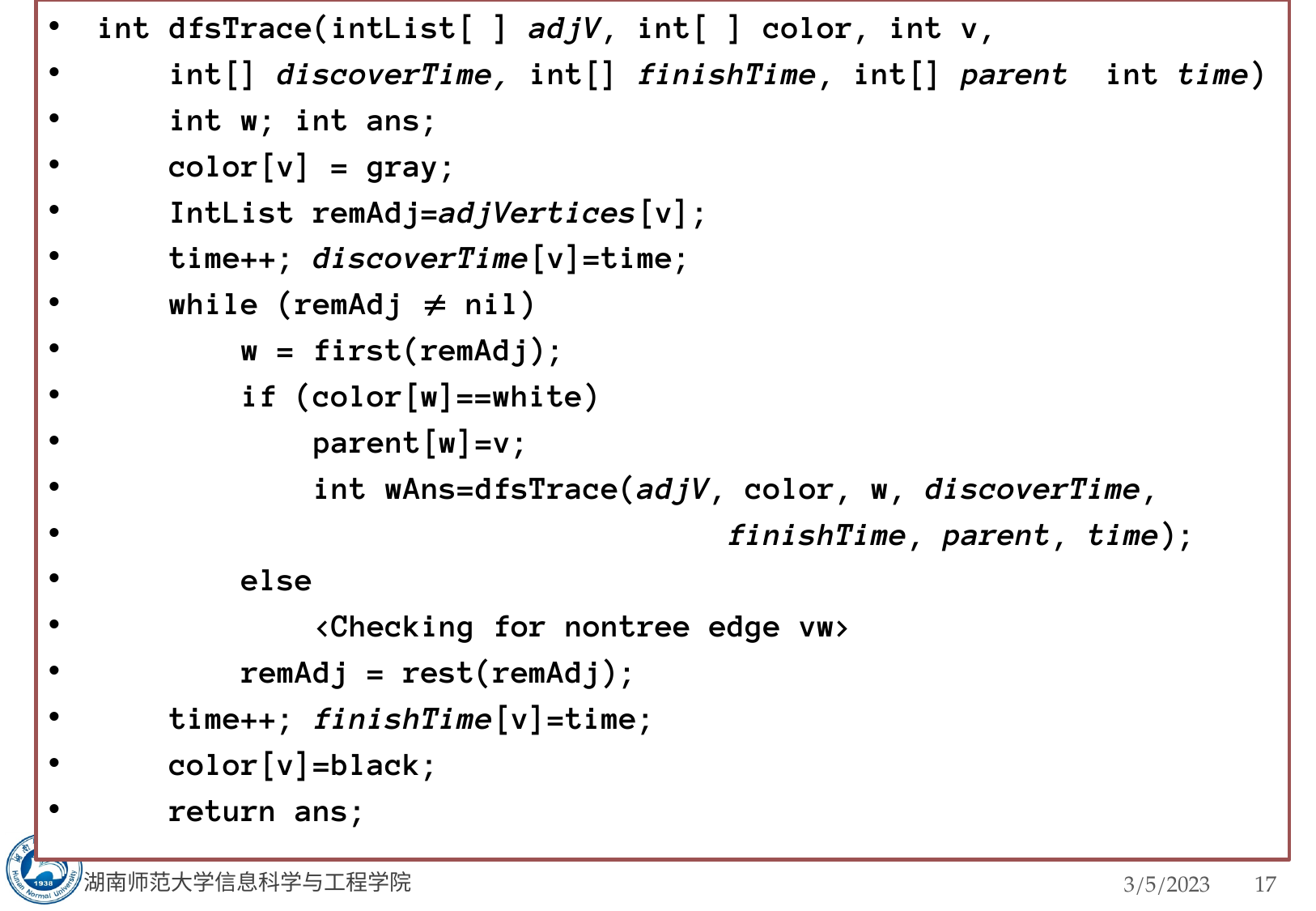

int dfsTrace(intList[ ] adjV, int[ ] color, int v,
    int[] discoverTime, int[] finishTime, int[] parent  int time)
    int w; int ans;
    color[v] = gray;
    IntList remAdj=adjVertices[v];
    time++; discoverTime[v]=time;
    while (remAdj ≠ nil)
        w = first(remAdj);
        if (color[w]==white)
            parent[w]=v;
            int wAns=dfsTrace(adjV, color, w, discoverTime,
                                   finishTime, parent, time);
        else
            <Checking for nontree edge vw>
        remAdj = rest(remAdj);
    time++; finishTime[v]=time;
    color[v]=black;
    return ans;

湖南师范大学信息科学与工程学院
3/5/2023
17